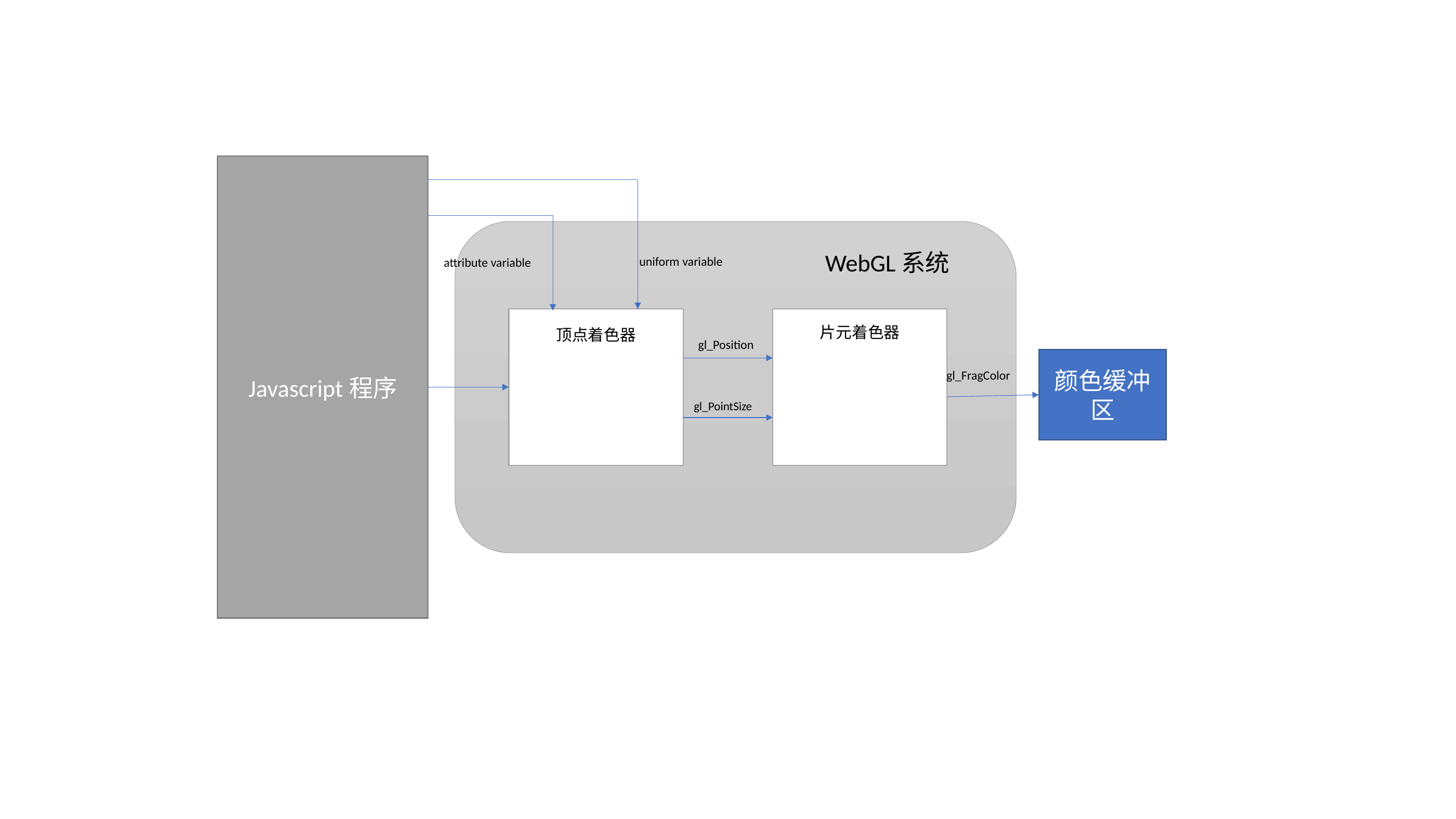

Javascript程序

WebGL系统
uniform variable
attribute variable
顶点着色器

片元着色器

gl_Position
颜色缓冲区
gl_FragColor
gl_PointSize